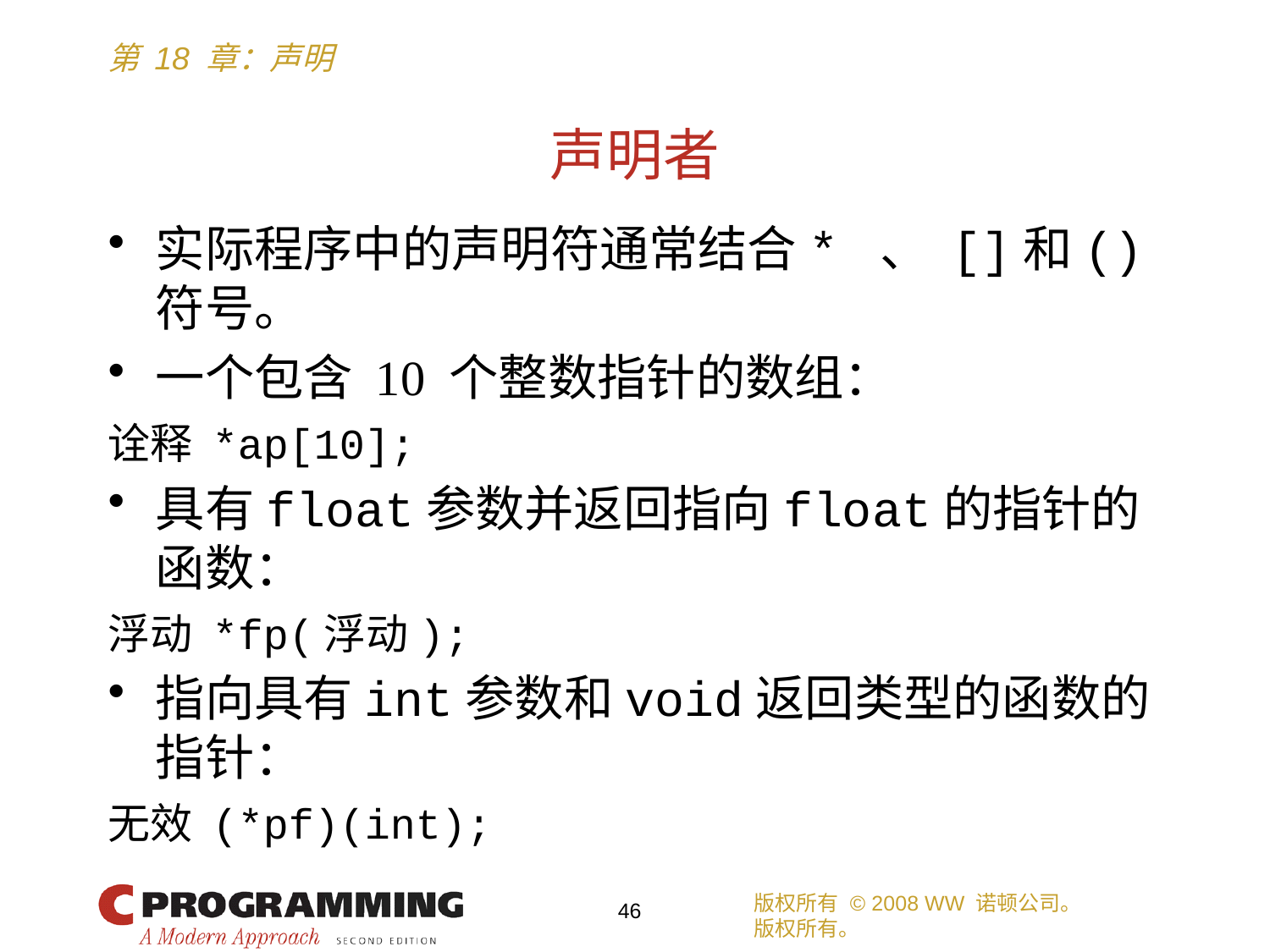

# 声明者
实际程序中的声明符通常结合* 、 []和()符号。
一个包含 10 个整数指针的数组：
诠释 *ap[10];
具有float参数并返回指向float的指针的函数：
浮动 *fp(浮动);
指向具有int参数和void返回类型的函数的指针：
无效 (*pf)(int);
版权所有 © 2008 WW 诺顿公司。
版权所有。
46